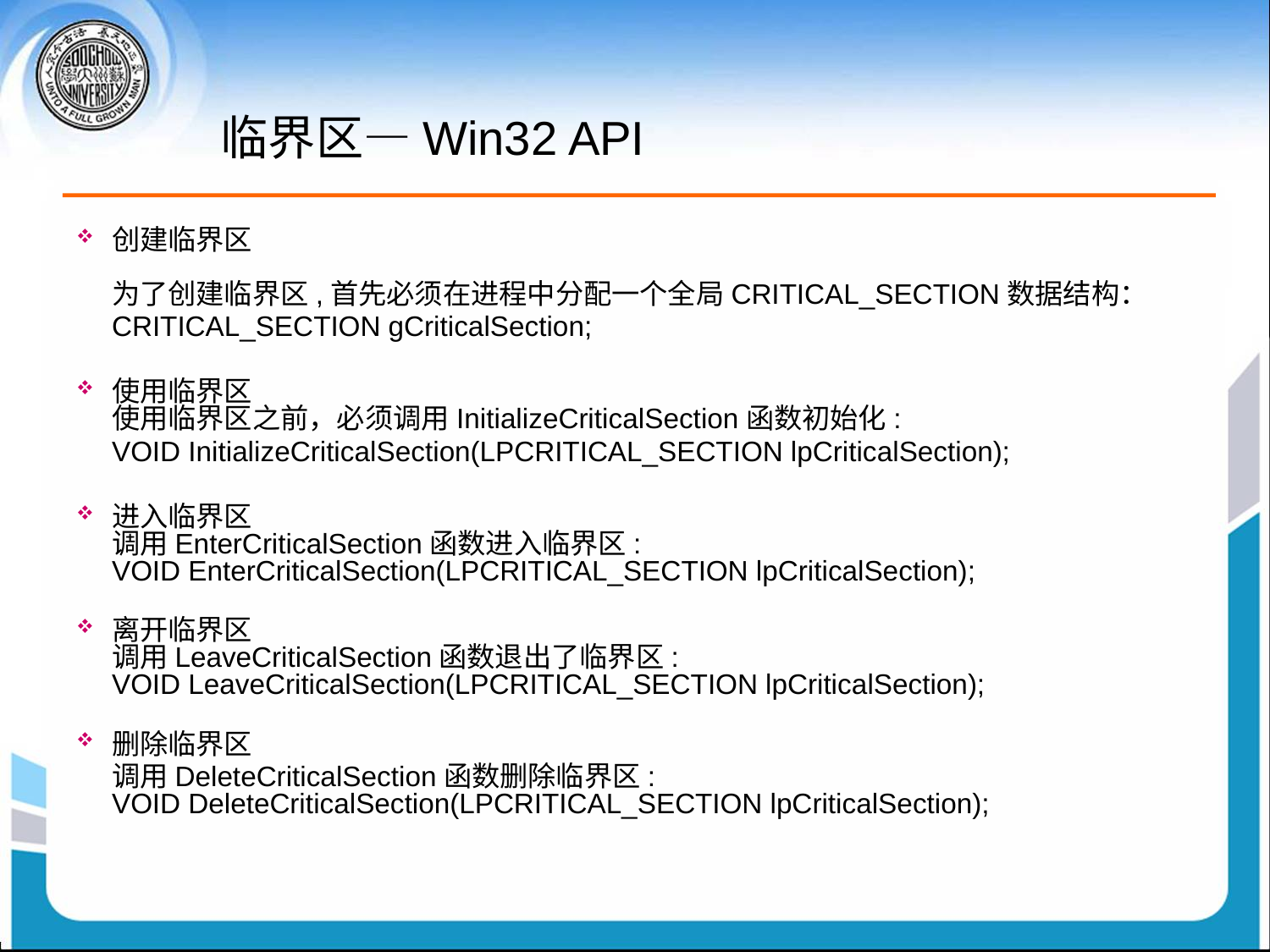

# 临界区—Win32 API
创建临界区
为了创建临界区,首先必须在进程中分配一个全局CRITICAL_SECTION数据结构：
	CRITICAL_SECTION gCriticalSection;

使用临界区
使用临界区之前，必须调用InitializeCriticalSection函数初始化:
	VOID InitializeCriticalSection(LPCRITICAL_SECTION lpCriticalSection);

进入临界区
调用EnterCriticalSection函数进入临界区:
VOID EnterCriticalSection(LPCRITICAL_SECTION lpCriticalSection);
离开临界区
调用LeaveCriticalSection函数退出了临界区:
VOID LeaveCriticalSection(LPCRITICAL_SECTION lpCriticalSection);
删除临界区
	调用DeleteCriticalSection函数删除临界区:
VOID DeleteCriticalSection(LPCRITICAL_SECTION lpCriticalSection);